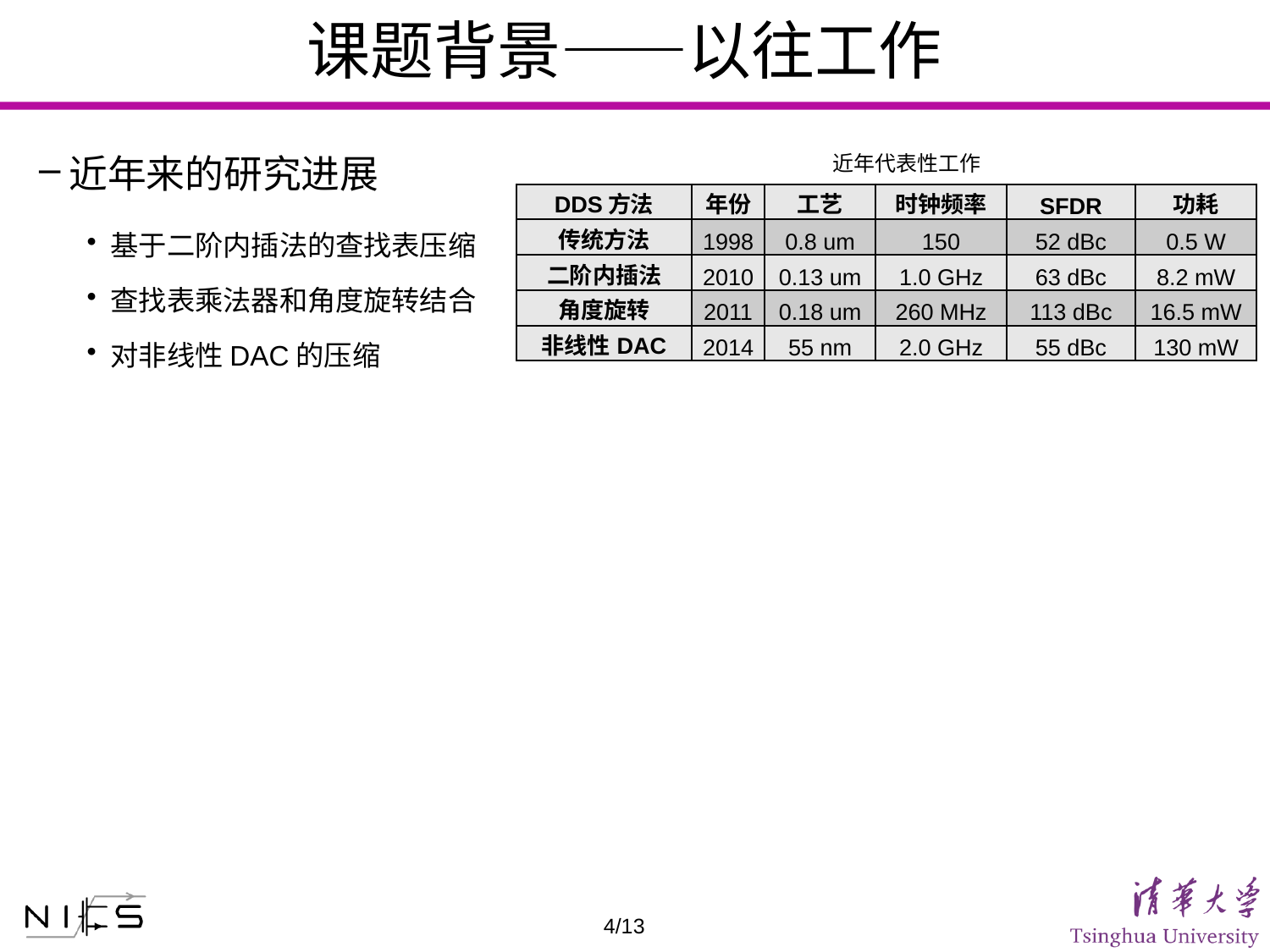

# 课题背景——以往工作
近年来的研究进展
基于二阶内插法的查找表压缩
查找表乘法器和角度旋转结合
对非线性DAC的压缩
近年代表性工作
| DDS方法 | 年份 | 工艺 | 时钟频率 | SFDR | 功耗 |
| --- | --- | --- | --- | --- | --- |
| 传统方法 | 1998 | 0.8 um | 150 | 52 dBc | 0.5 W |
| 二阶内插法 | 2010 | 0.13 um | 1.0 GHz | 63 dBc | 8.2 mW |
| 角度旋转 | 2011 | 0.18 um | 260 MHz | 113 dBc | 16.5 mW |
| 非线性DAC | 2014 | 55 nm | 2.0 GHz | 55 dBc | 130 mW |
4/13